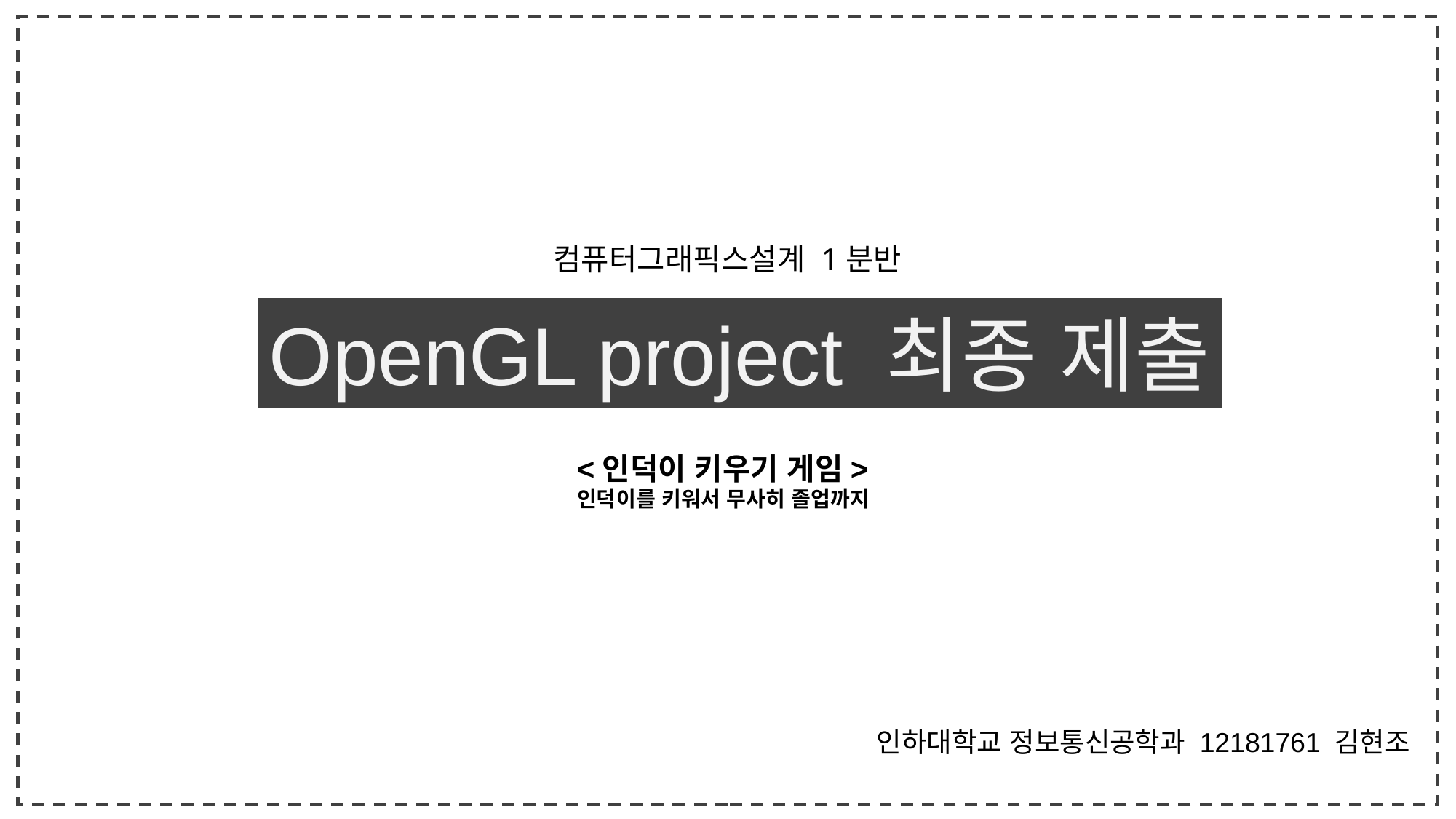

컴퓨터그래픽스설계 1분반
OpenGL project 최종 제출
<인덕이 키우기 게임>
인덕이를 키워서 무사히 졸업까지
인하대학교 정보통신공학과 12181761 김현조